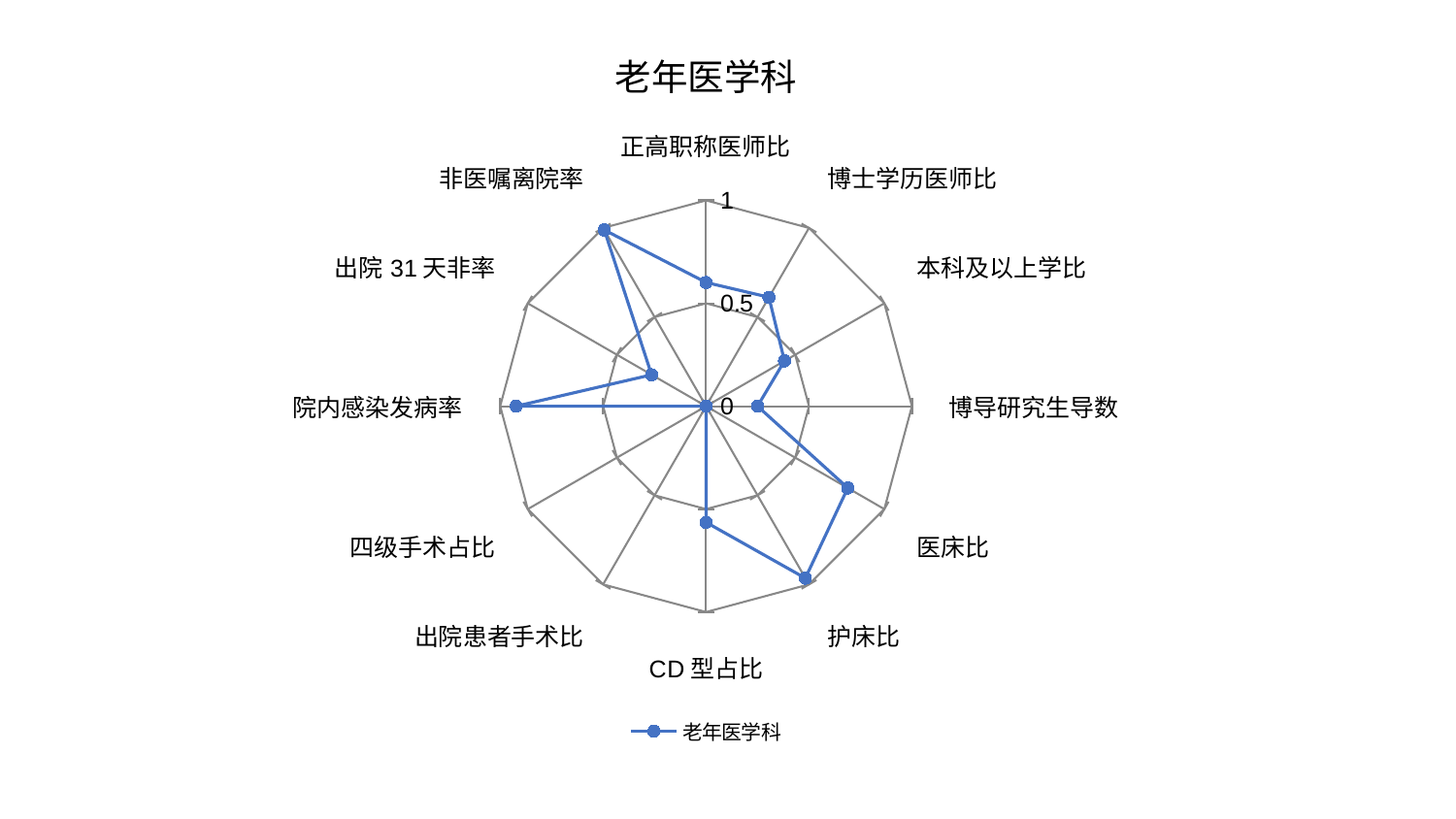

### Chart: 老年医学科

| Category | 老年医学科 |
|---|---|
| 正高职称医师比 | 0.601118527872993 |
| 博士学历医师比 | 0.611111111111111 |
| 本科及以上学比 | 0.44 |
| 博导研究生导数 | 0.25 |
| 医床比 | 0.795025839793282 |
| 护床比 | 0.964844504539308 |
| CD型占比 | 0.56451655982906 |
| 出院患者手术比 | 0.0 |
| 四级手术占比 | 0.0 |
| 院内感染发病率 | 0.922222222222222 |
| 出院31天非率 | 0.305496593291405 |
| 非医嘱离院率 | 0.988818181818182 |
88